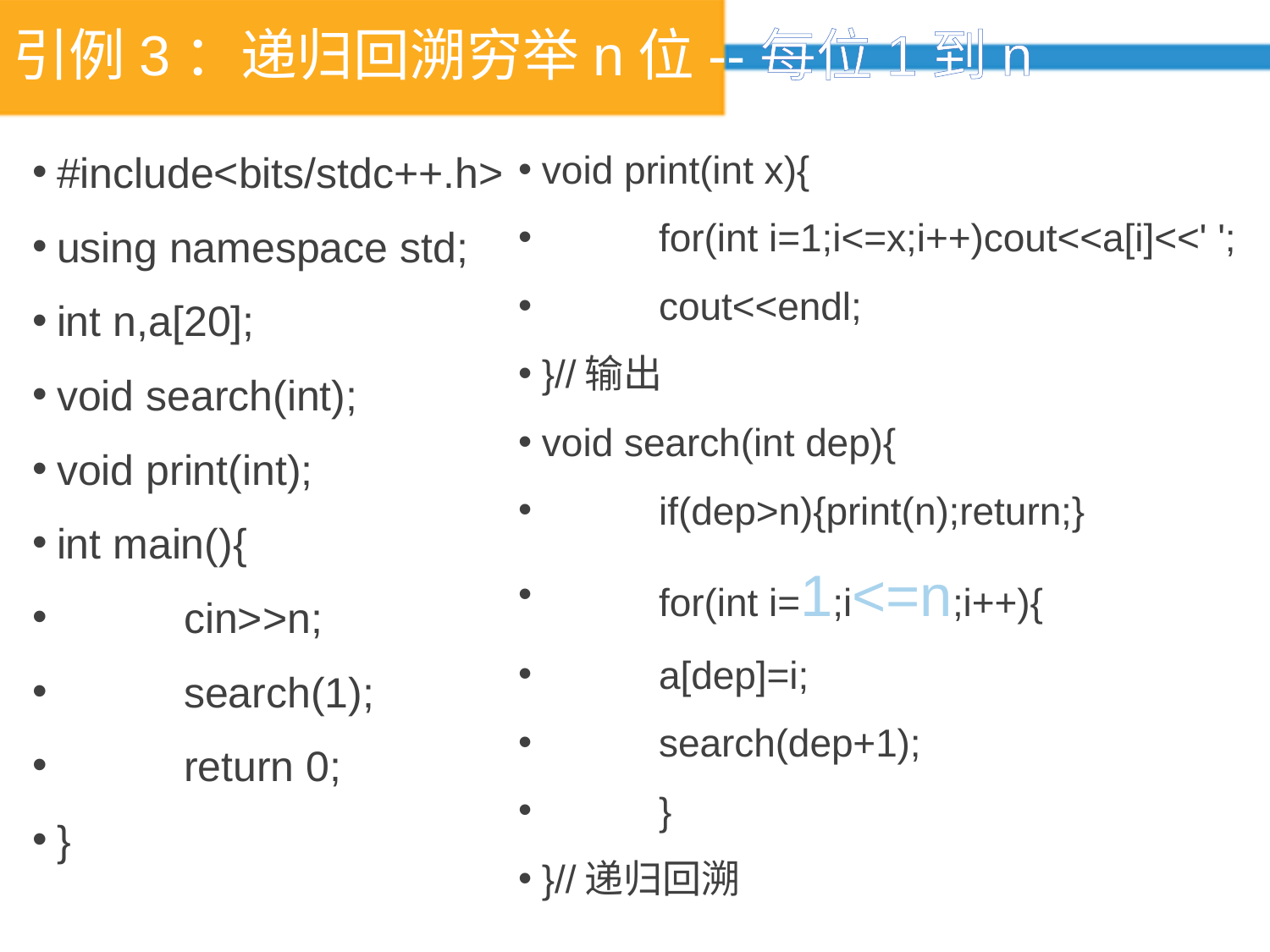

# 引例3：递归回溯穷举n位--每位1到n
#include<bits/stdc++.h>
using namespace std;
int n,a[20];
void search(int);
void print(int);
int main(){
	cin>>n;
	search(1);
	return 0;
}
void print(int x){
	for(int i=1;i<=x;i++)cout<<a[i]<<' ';
	cout<<endl;
}//输出
void search(int dep){
	if(dep>n){print(n);return;}
	for(int i=1;i<=n;i++){
		a[dep]=i;
		search(dep+1);
	}
}//递归回溯